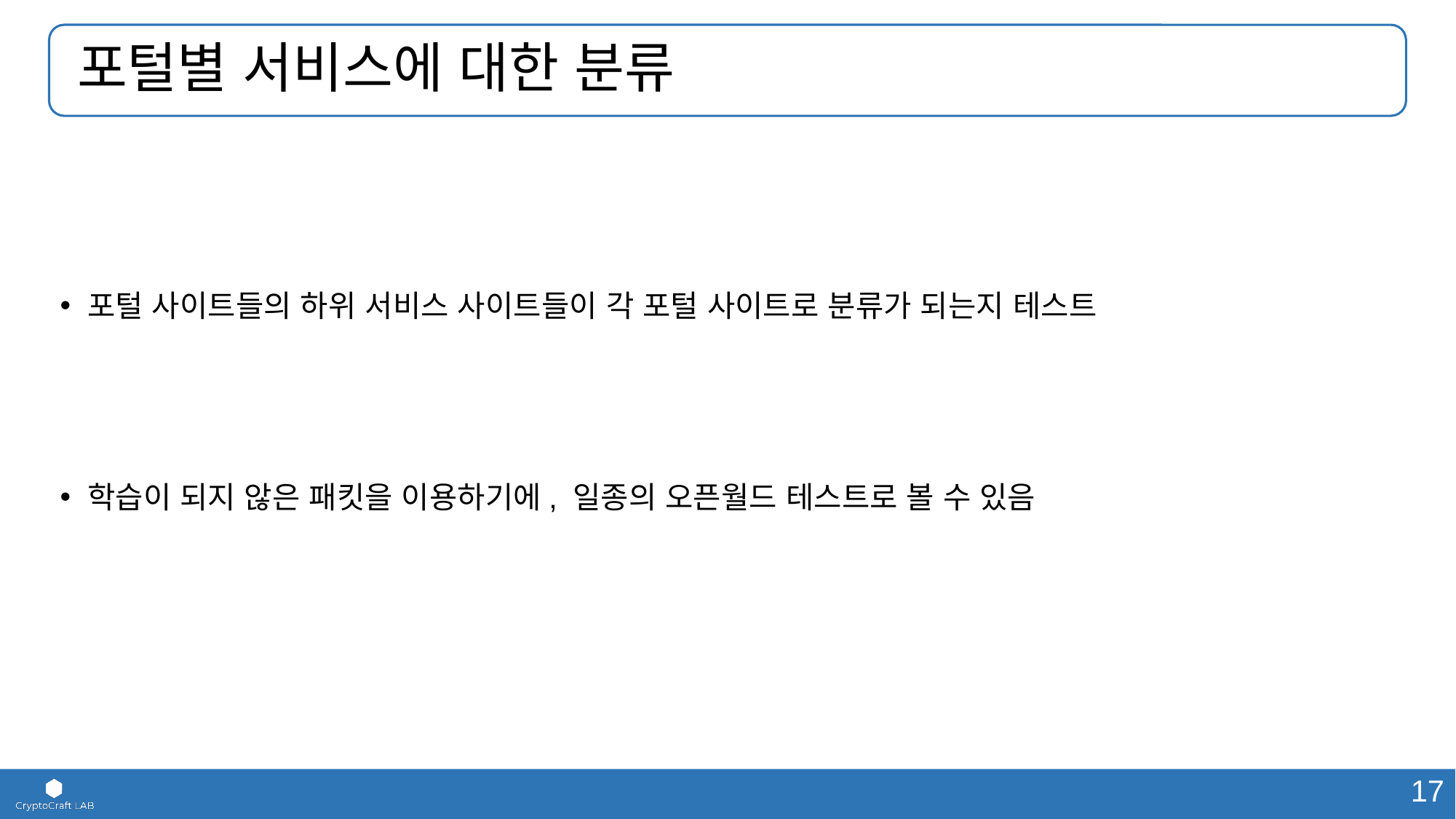

# 포털별 서비스에 대한 분류

포털 사이트들의 하위 서비스 사이트들이 각 포털 사이트로 분류가 되는지 테스트

학습이 되지 않은 패킷을 이용하기에, 일종의 오픈월드 테스트로 볼 수 있음